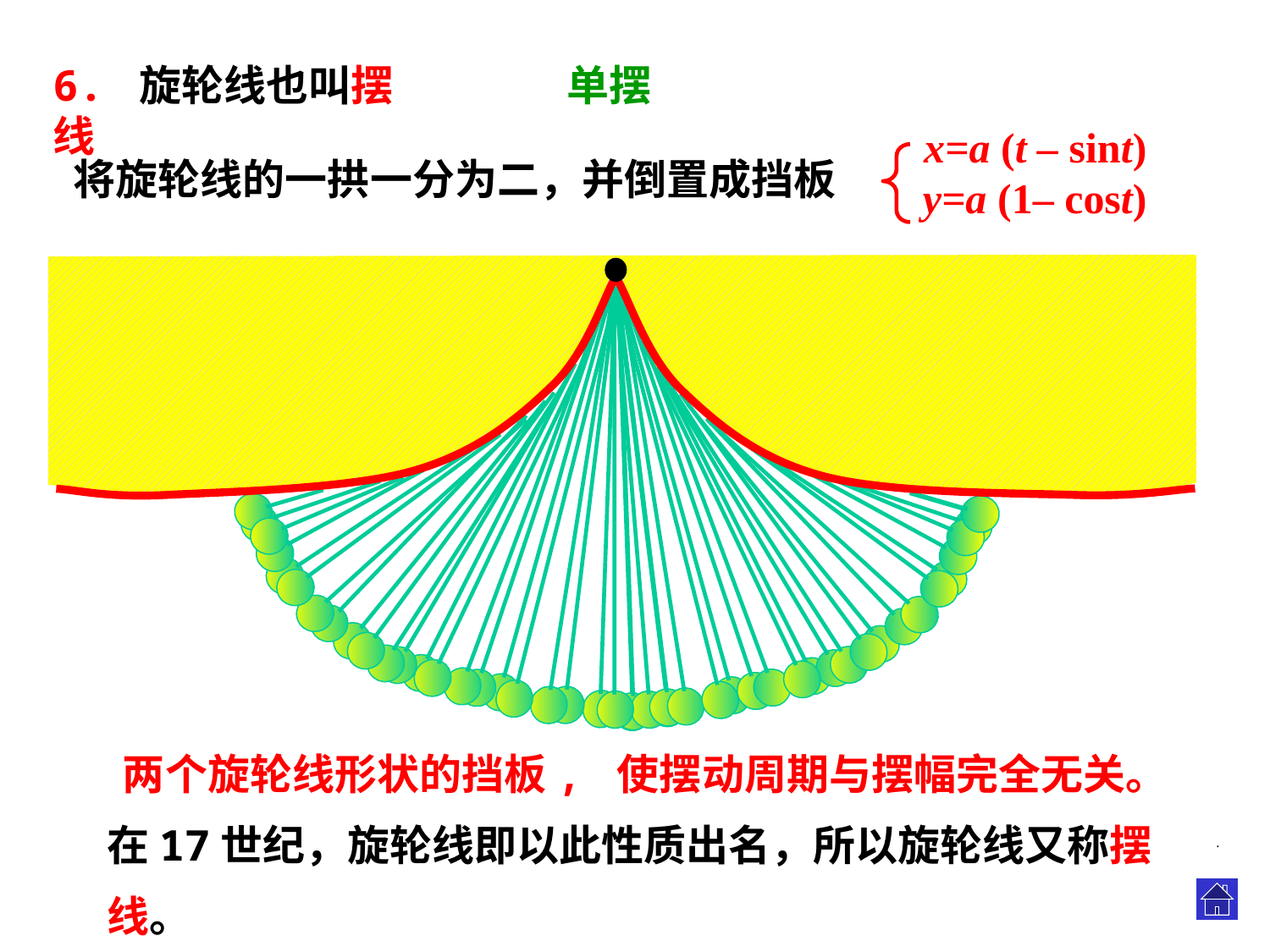

6. 旋轮线也叫摆线
单摆
x=a (t – sint)
y=a (1– cost)

将旋轮线的一拱一分为二，并倒置成挡板

两个旋轮线形状的挡板, 使摆动周期与摆幅完全无关。
在17世纪，旋轮线即以此性质出名，所以旋轮线又称摆线。
.